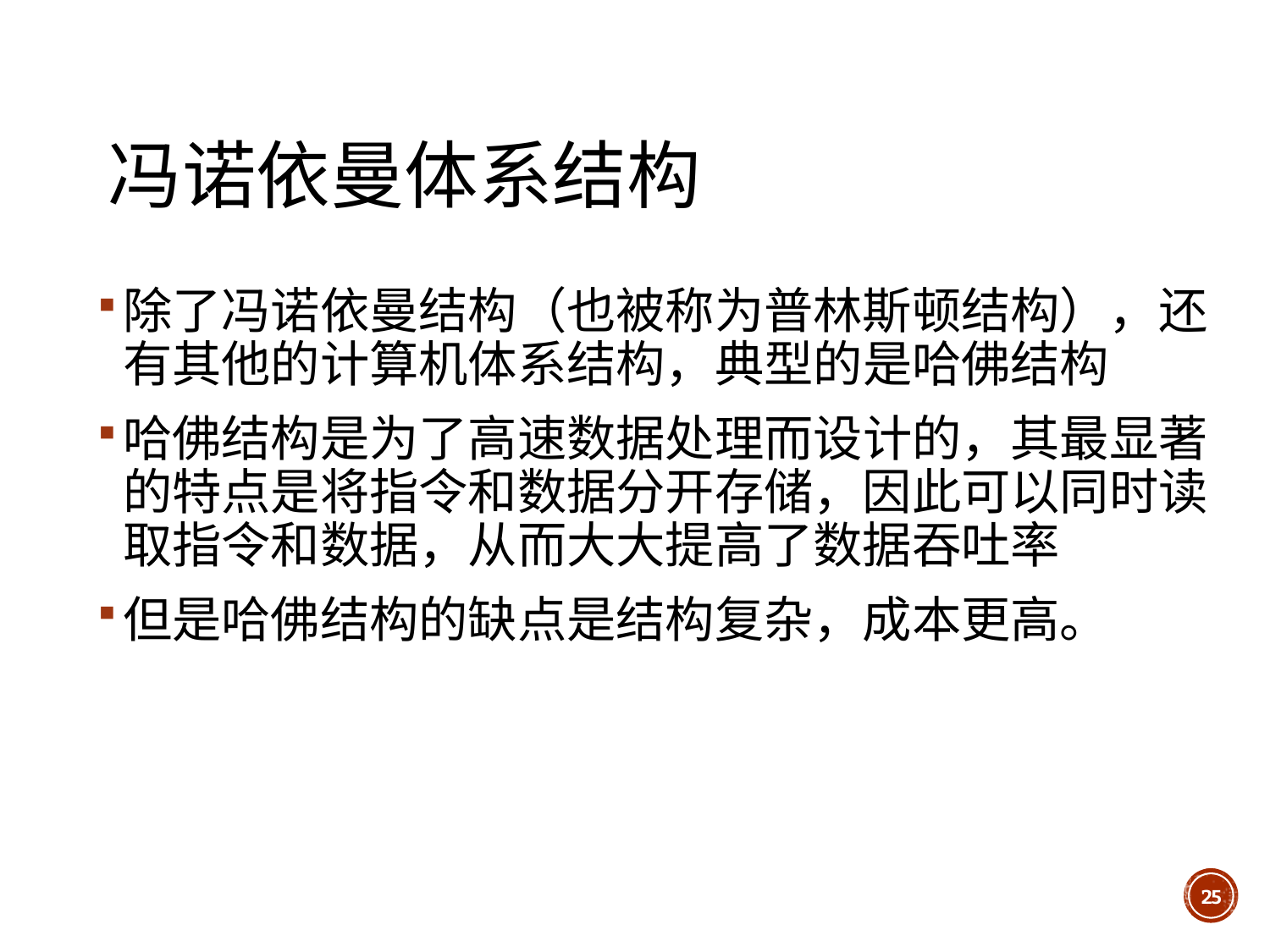

# 冯诺依曼体系结构
除了冯诺依曼结构（也被称为普林斯顿结构），还有其他的计算机体系结构，典型的是哈佛结构
哈佛结构是为了高速数据处理而设计的，其最显著的特点是将指令和数据分开存储，因此可以同时读取指令和数据，从而大大提高了数据吞吐率
但是哈佛结构的缺点是结构复杂，成本更高。
25